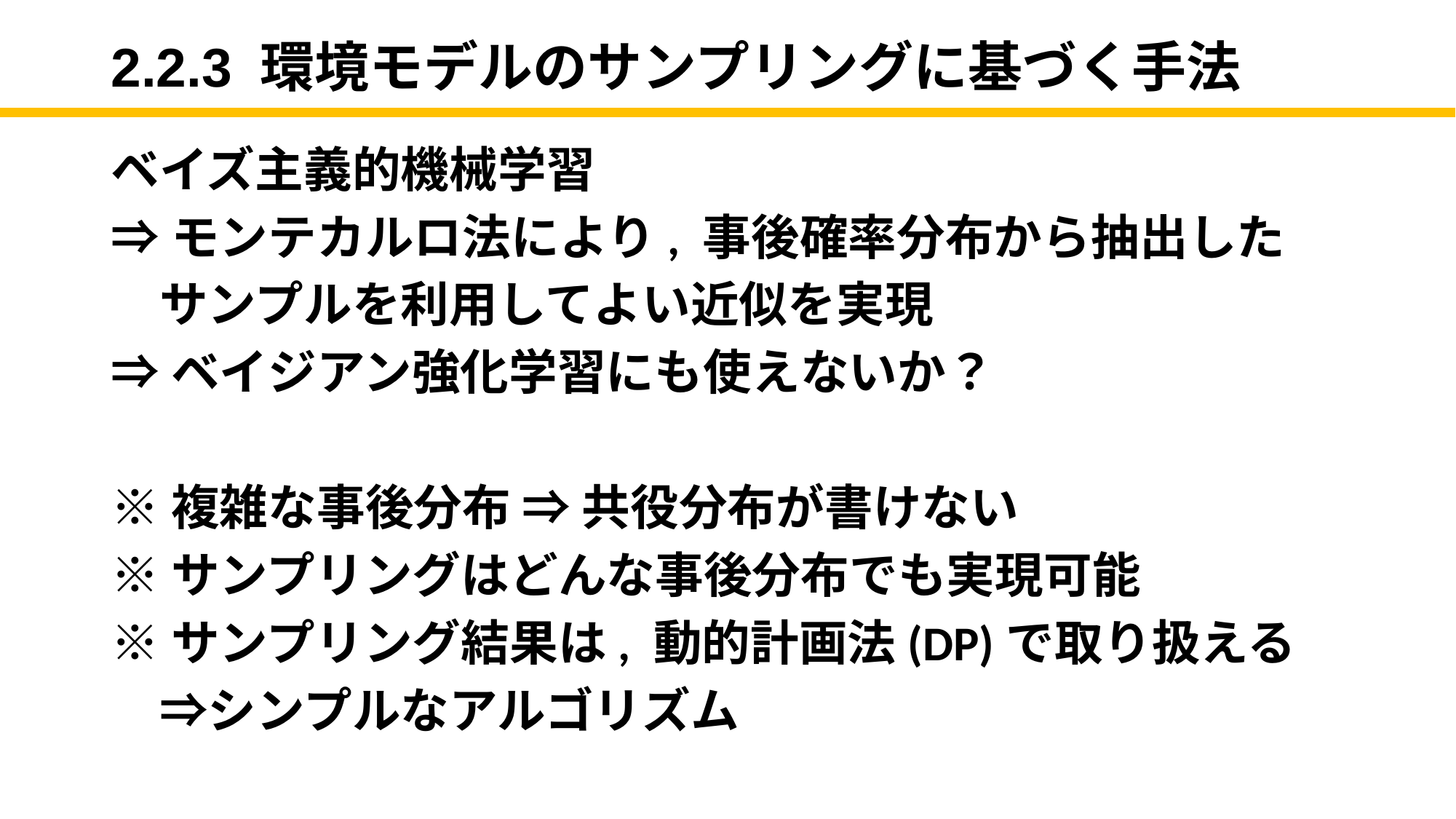

# 2.2.3 環境モデルのサンプリングに基づく手法
ベイズ主義的機械学習
⇒モンテカルロ法により, 事後確率分布から抽出した
　サンプルを利用してよい近似を実現
⇒ベイジアン強化学習にも使えないか？

※複雑な事後分布 ⇒ 共役分布が書けない
※サンプリングはどんな事後分布でも実現可能
※サンプリング結果は, 動的計画法(DP)で取り扱える
　⇒シンプルなアルゴリズム